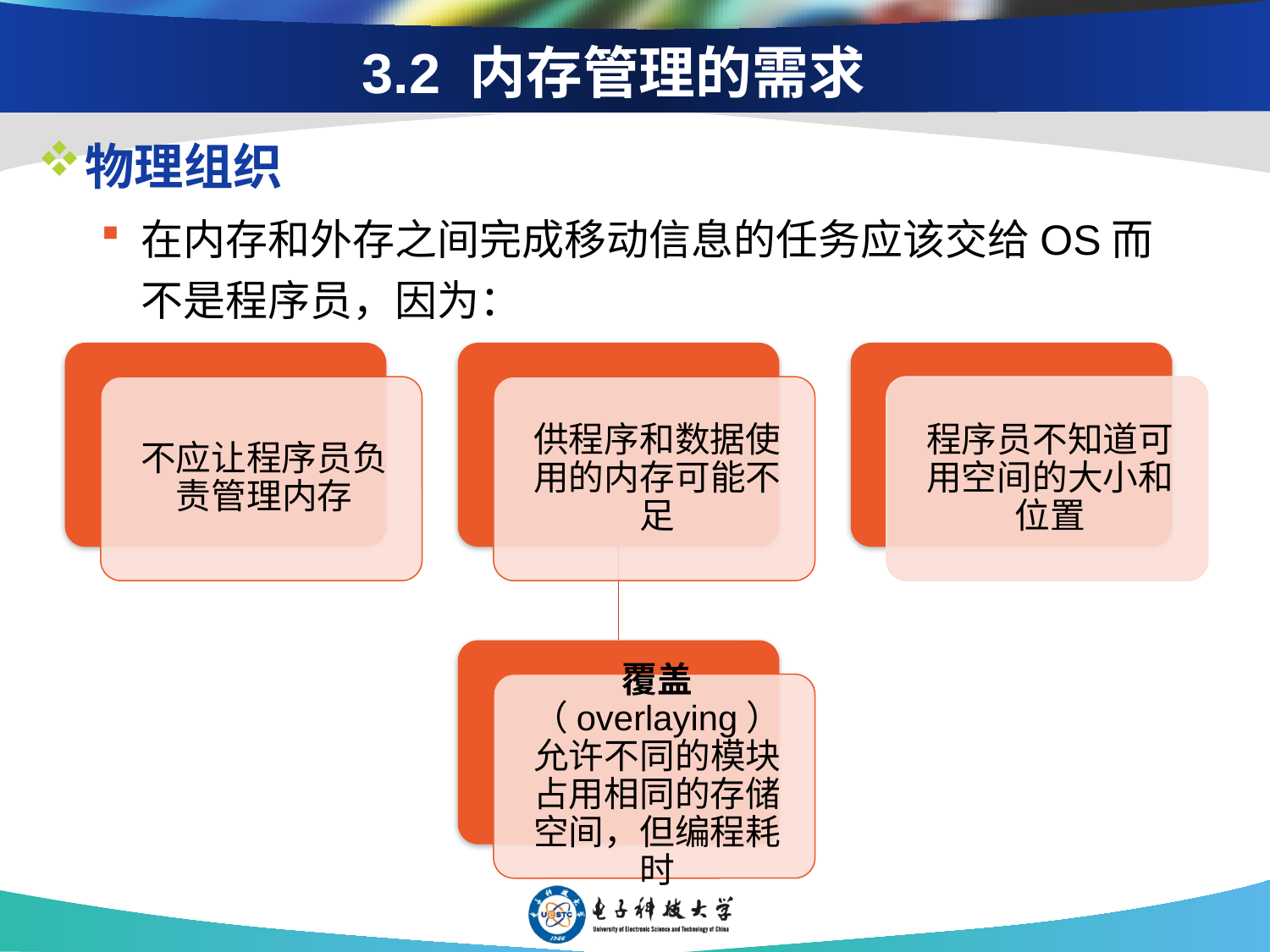

# 3.2 内存管理的需求
物理组织
在内存和外存之间完成移动信息的任务应该交给OS而不是程序员，因为：
不应让程序员负责管理内存
供程序和数据使用的内存可能不足
覆盖（overlaying）允许不同的模块占用相同的存储空间，但编程耗时
程序员不知道可用空间的大小和位置